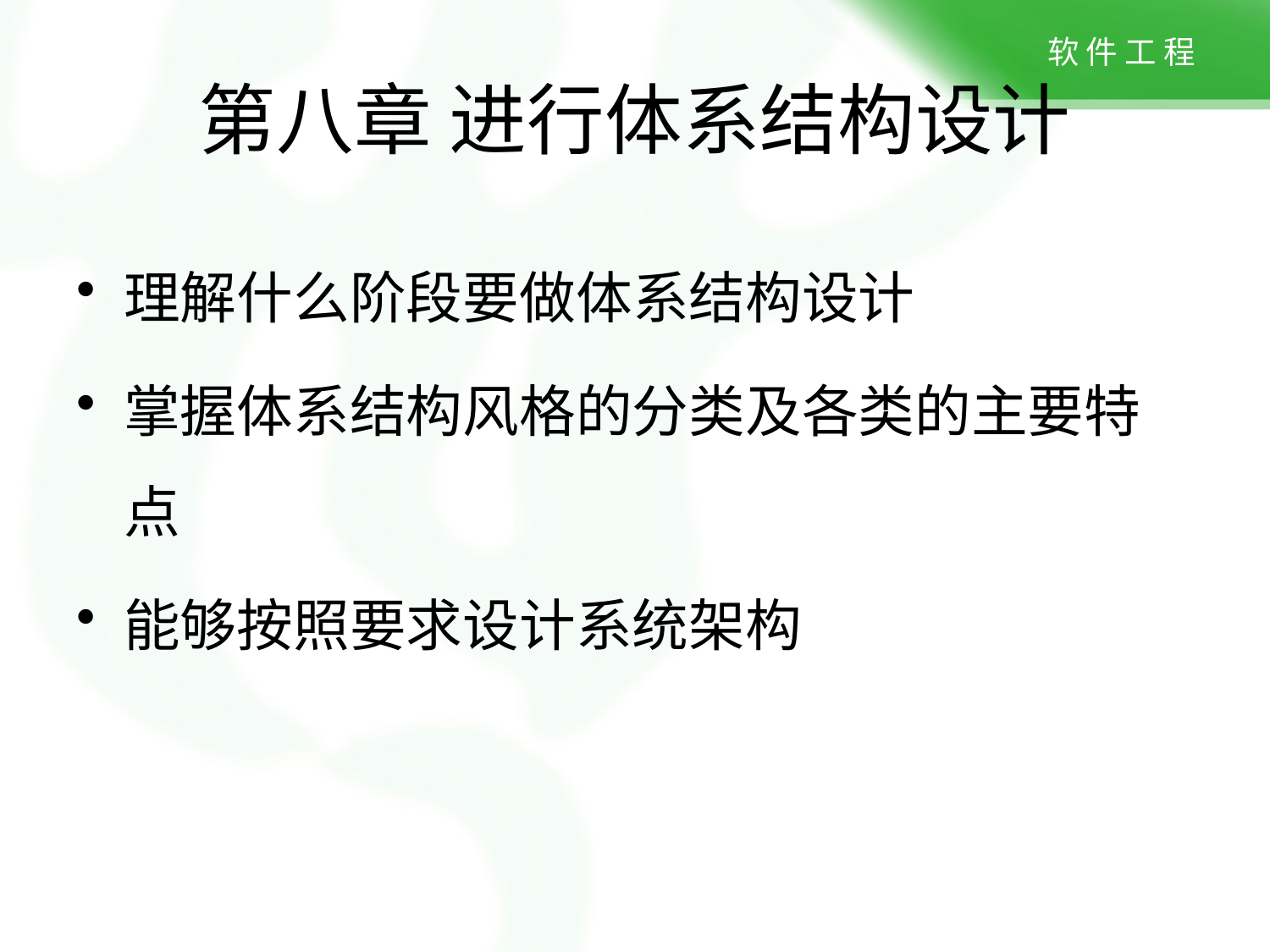

# 第八章 进行体系结构设计
理解什么阶段要做体系结构设计
掌握体系结构风格的分类及各类的主要特点
能够按照要求设计系统架构